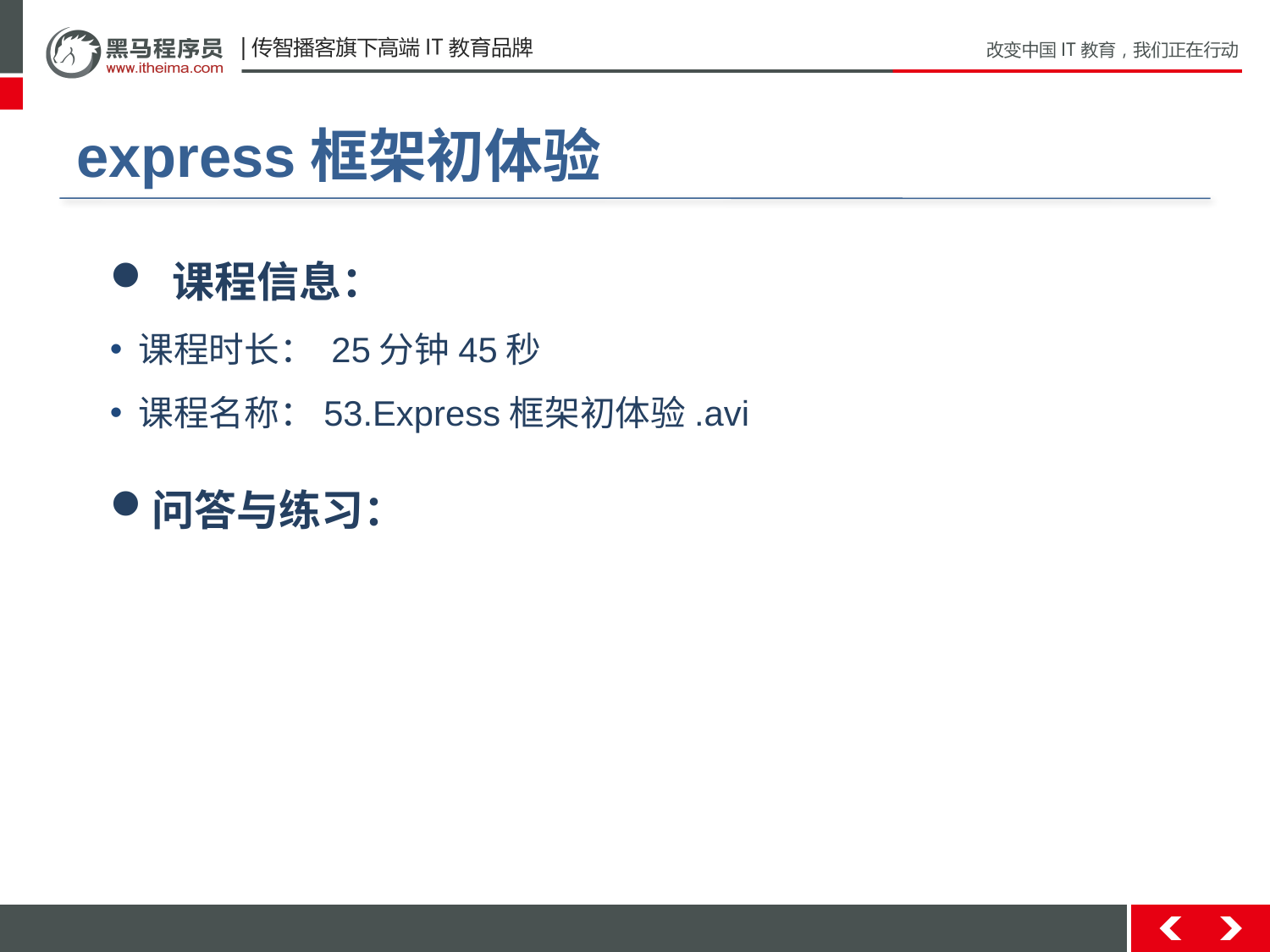

# express框架初体验
 课程信息：
 课程时长： 25分钟45秒
 课程名称：53.Express框架初体验.avi
问答与练习：